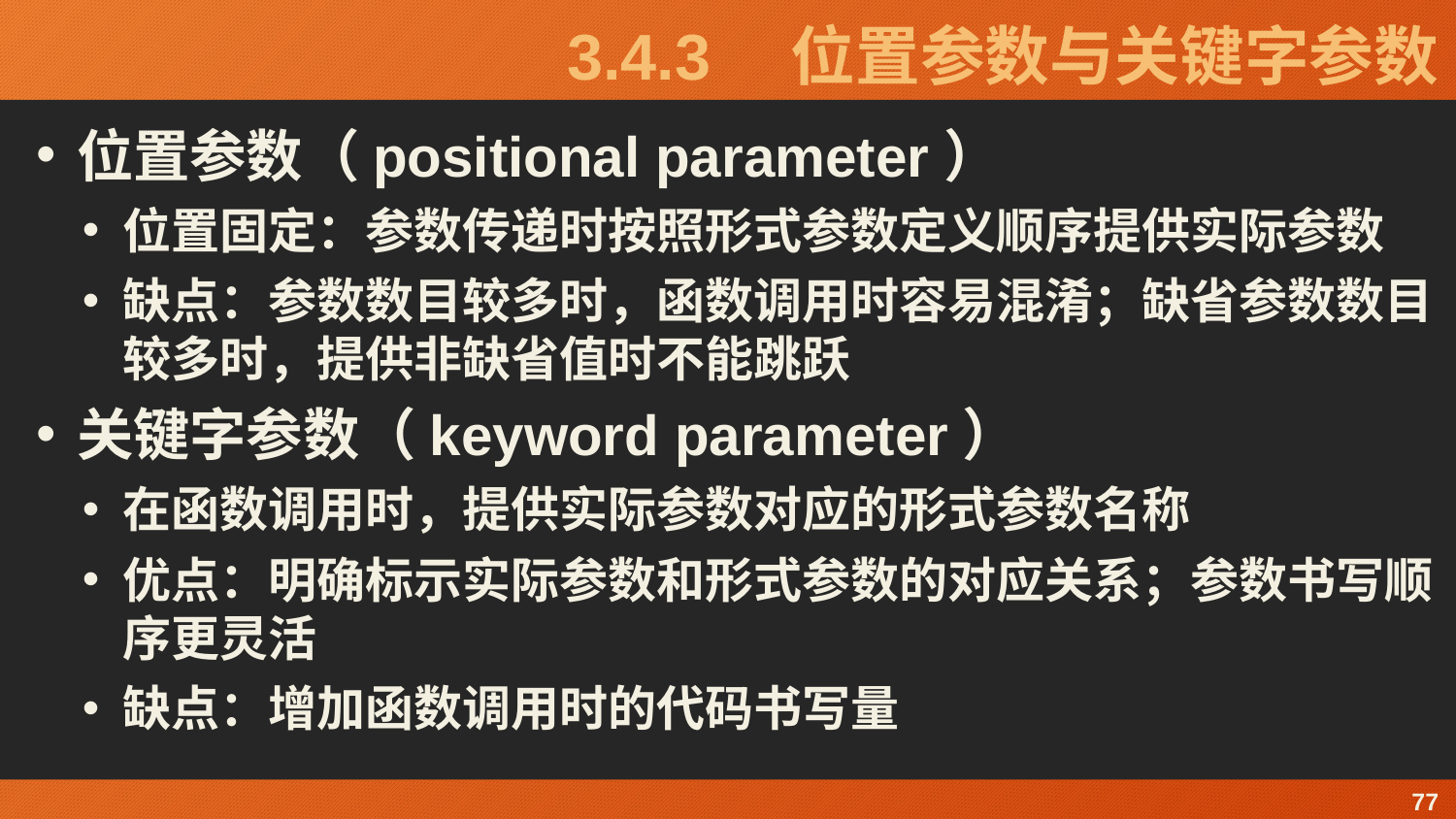

# 3.4.3　位置参数与关键字参数
位置参数（positional parameter）
位置固定：参数传递时按照形式参数定义顺序提供实际参数
缺点：参数数目较多时，函数调用时容易混淆；缺省参数数目较多时，提供非缺省值时不能跳跃
关键字参数（keyword parameter）
在函数调用时，提供实际参数对应的形式参数名称
优点：明确标示实际参数和形式参数的对应关系；参数书写顺序更灵活
缺点：增加函数调用时的代码书写量
77